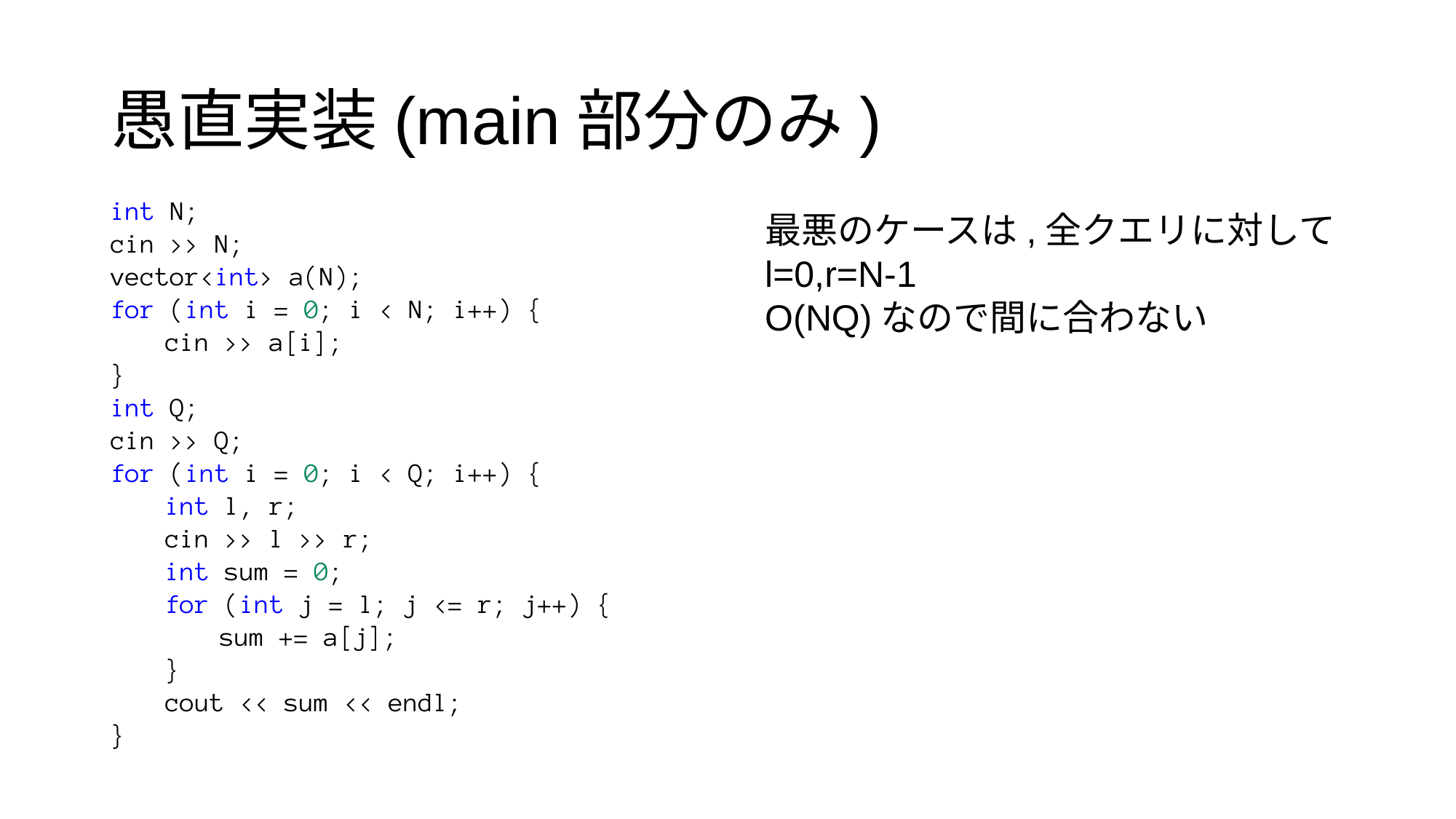

# 愚直実装(main部分のみ)
int N;
cin >> N;
vector<int> a(N);
for (int i = 0; i < N; i++) {
cin >> a[i];
}
int Q;
cin >> Q;
for (int i = 0; i < Q; i++) {
int l, r;
cin >> l >> r;
int sum = 0;
for (int j = l; j <= r; j++) {
sum += a[j];
}
cout << sum << endl;
}
最悪のケースは,全クエリに対してl=0,r=N-1
O(NQ)なので間に合わない